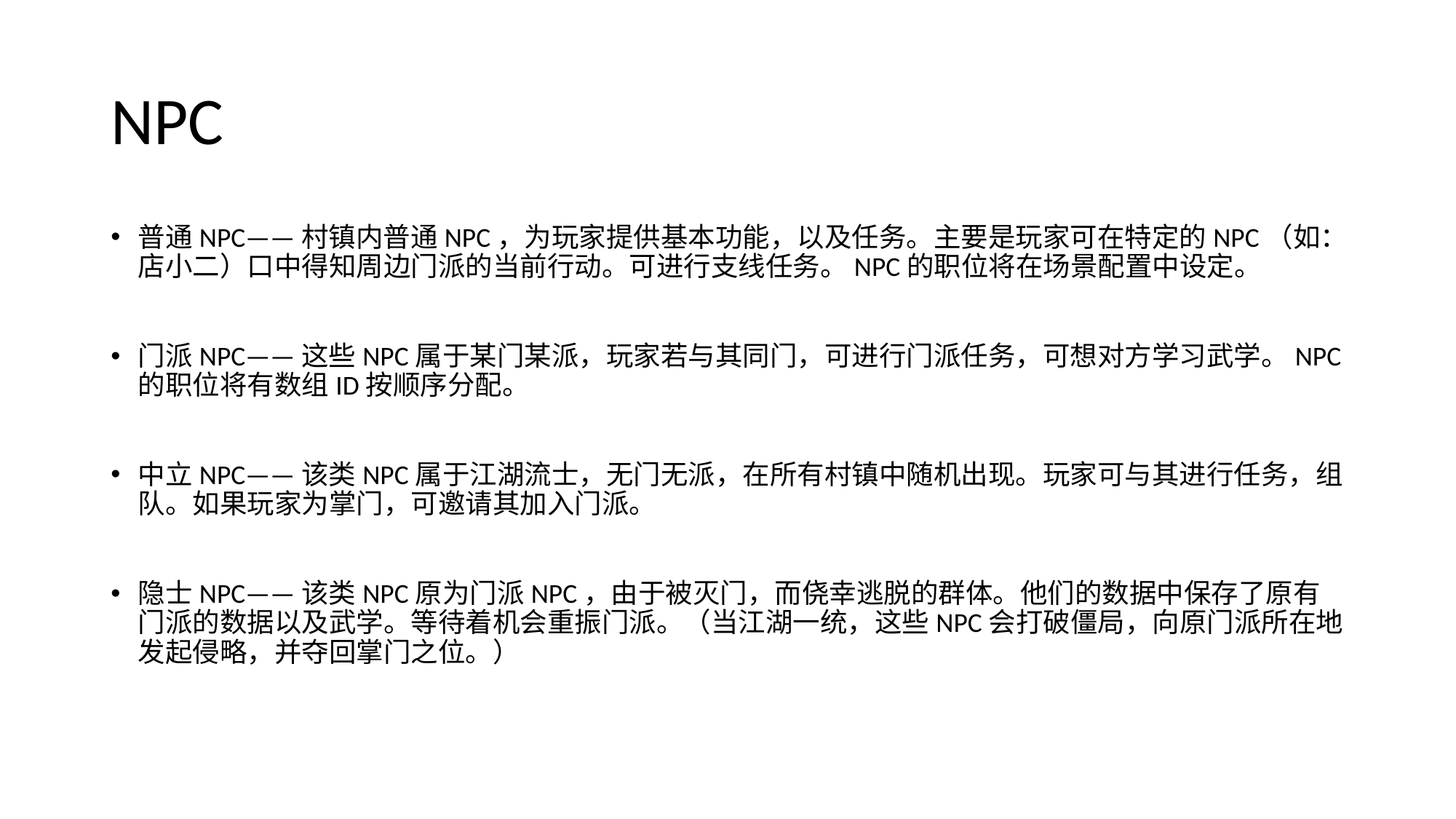

# NPC
普通NPC——村镇内普通NPC，为玩家提供基本功能，以及任务。主要是玩家可在特定的NPC（如：店小二）口中得知周边门派的当前行动。可进行支线任务。NPC的职位将在场景配置中设定。

门派NPC——这些NPC属于某门某派，玩家若与其同门，可进行门派任务，可想对方学习武学。NPC的职位将有数组ID按顺序分配。

中立NPC——该类NPC属于江湖流士，无门无派，在所有村镇中随机出现。玩家可与其进行任务，组队。如果玩家为掌门，可邀请其加入门派。

隐士NPC——该类NPC原为门派NPC，由于被灭门，而侥幸逃脱的群体。他们的数据中保存了原有门派的数据以及武学。等待着机会重振门派。（当江湖一统，这些NPC会打破僵局，向原门派所在地发起侵略，并夺回掌门之位。）